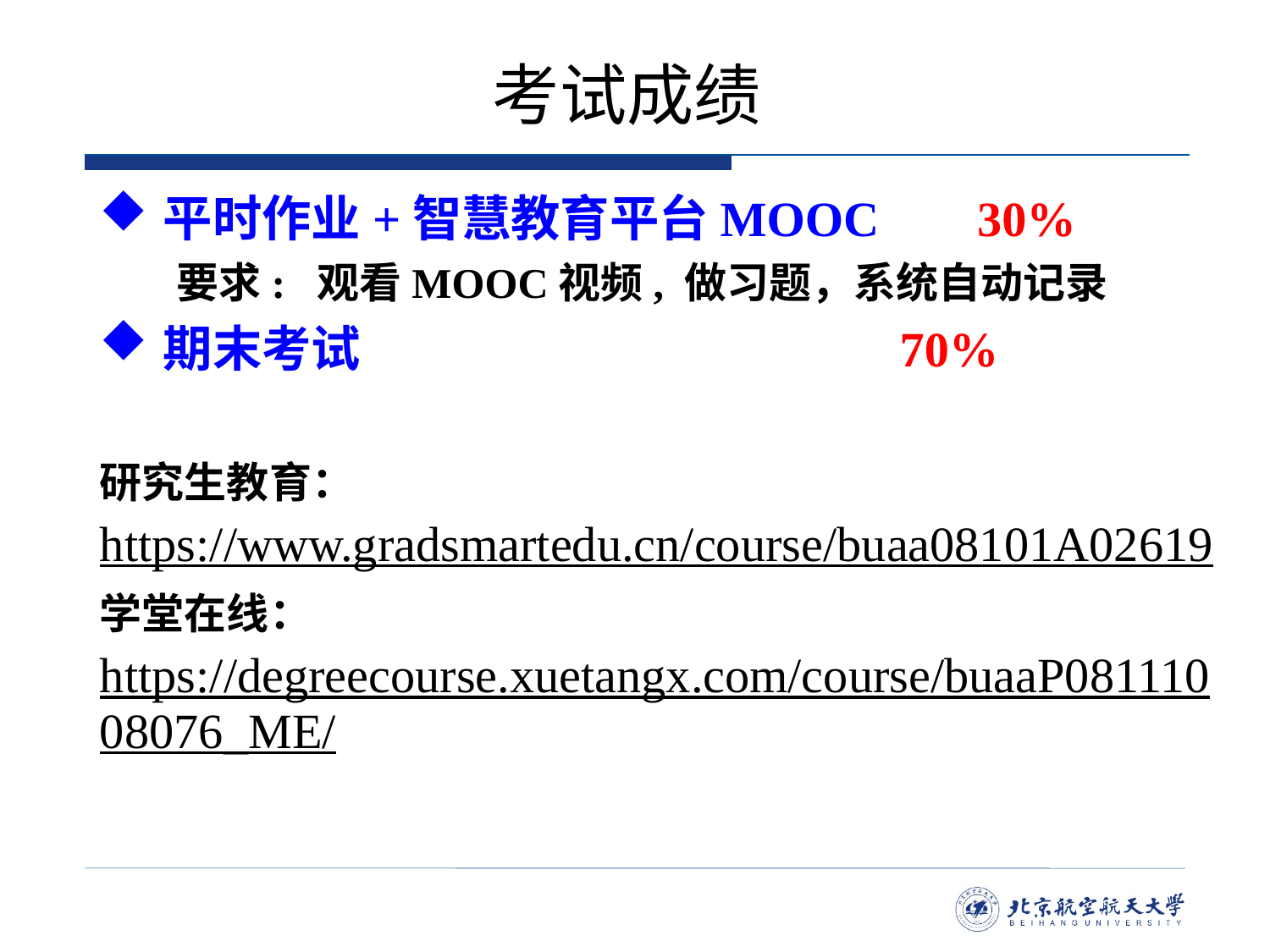

# 考试成绩
平时作业+智慧教育平台MOOC        30%
       要求:  观看MOOC视频, 做习题，系统自动记录
期末考试                                               70%

研究生教育：
https://www.gradsmartedu.cn/course/buaa08101A02619
学堂在线：
https://degreecourse.xuetangx.com/course/buaaP08111008076_ME/